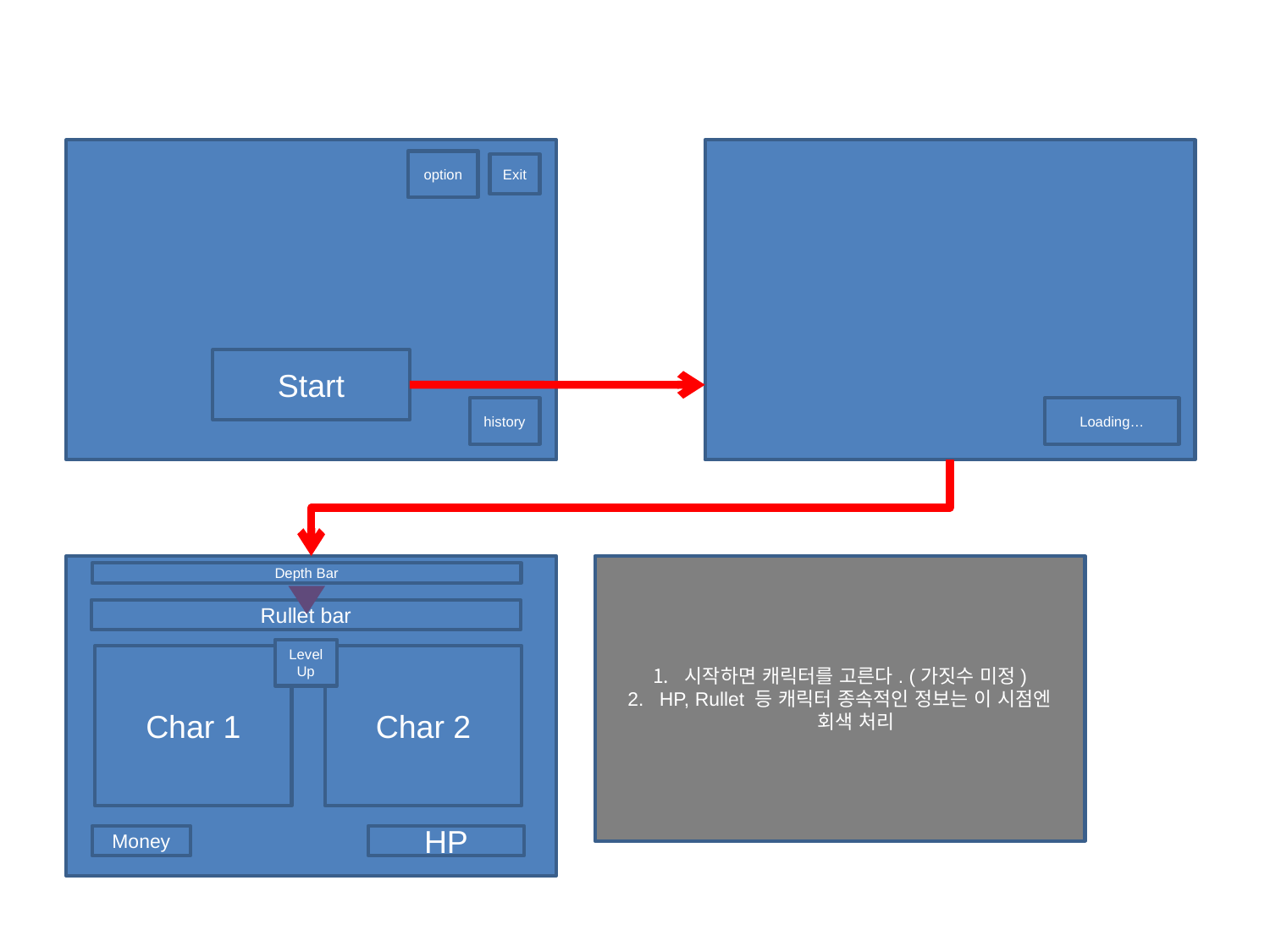

option
Exit
Start
history
Loading…

시작하면 캐릭터를 고른다. (가짓수 미정)
HP, Rullet 등 캐릭터 종속적인 정보는 이 시점엔 회색 처리
Depth Bar

Rullet bar
Level Up
Char 1
Char 2
Money
HP